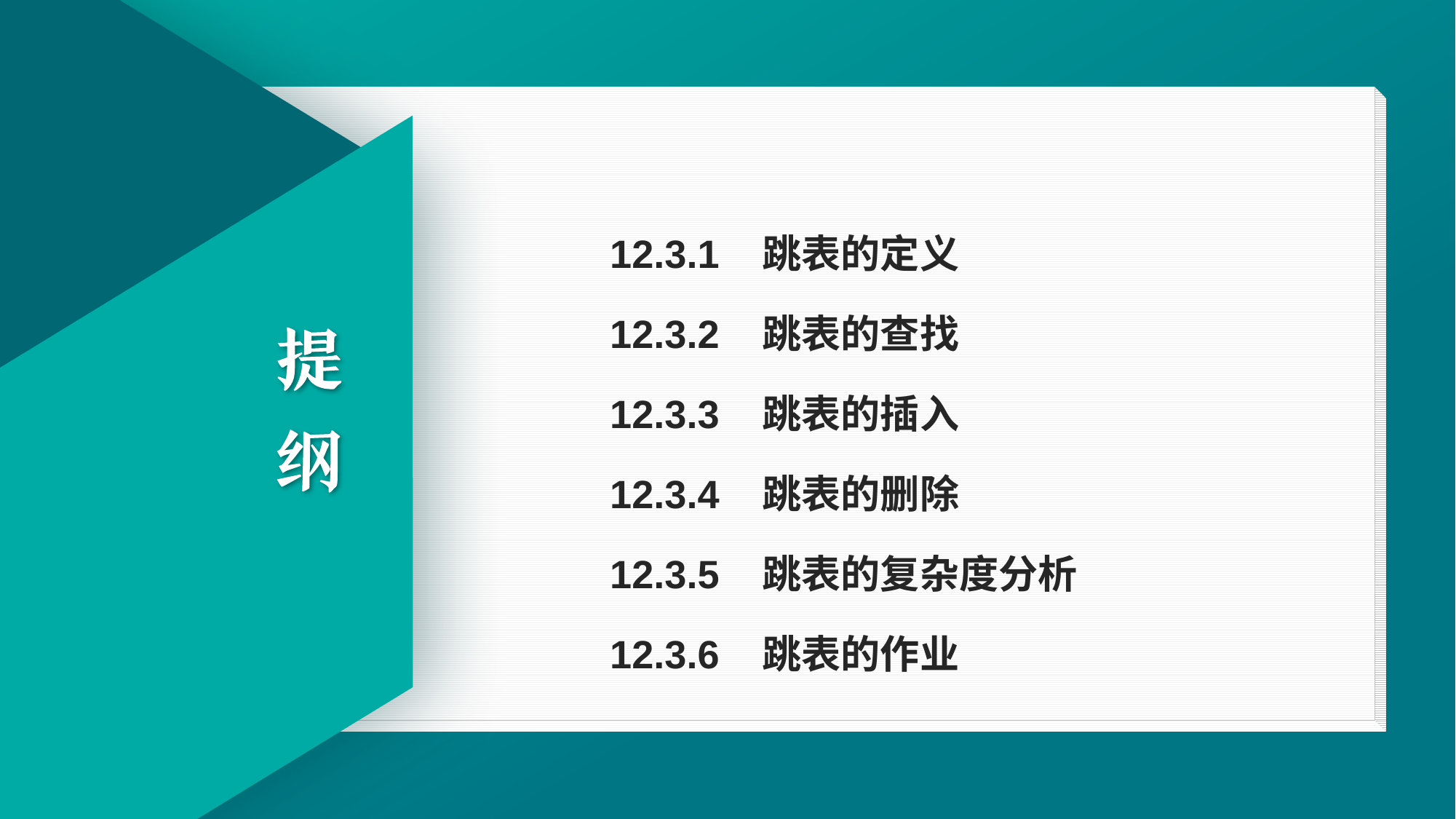

12.3.1   跳表的定义
12.3.2   跳表的查找
12.3.3   跳表的插入
12.3.4   跳表的删除
12.3.5   跳表的复杂度分析
12.3.6   跳表的作业